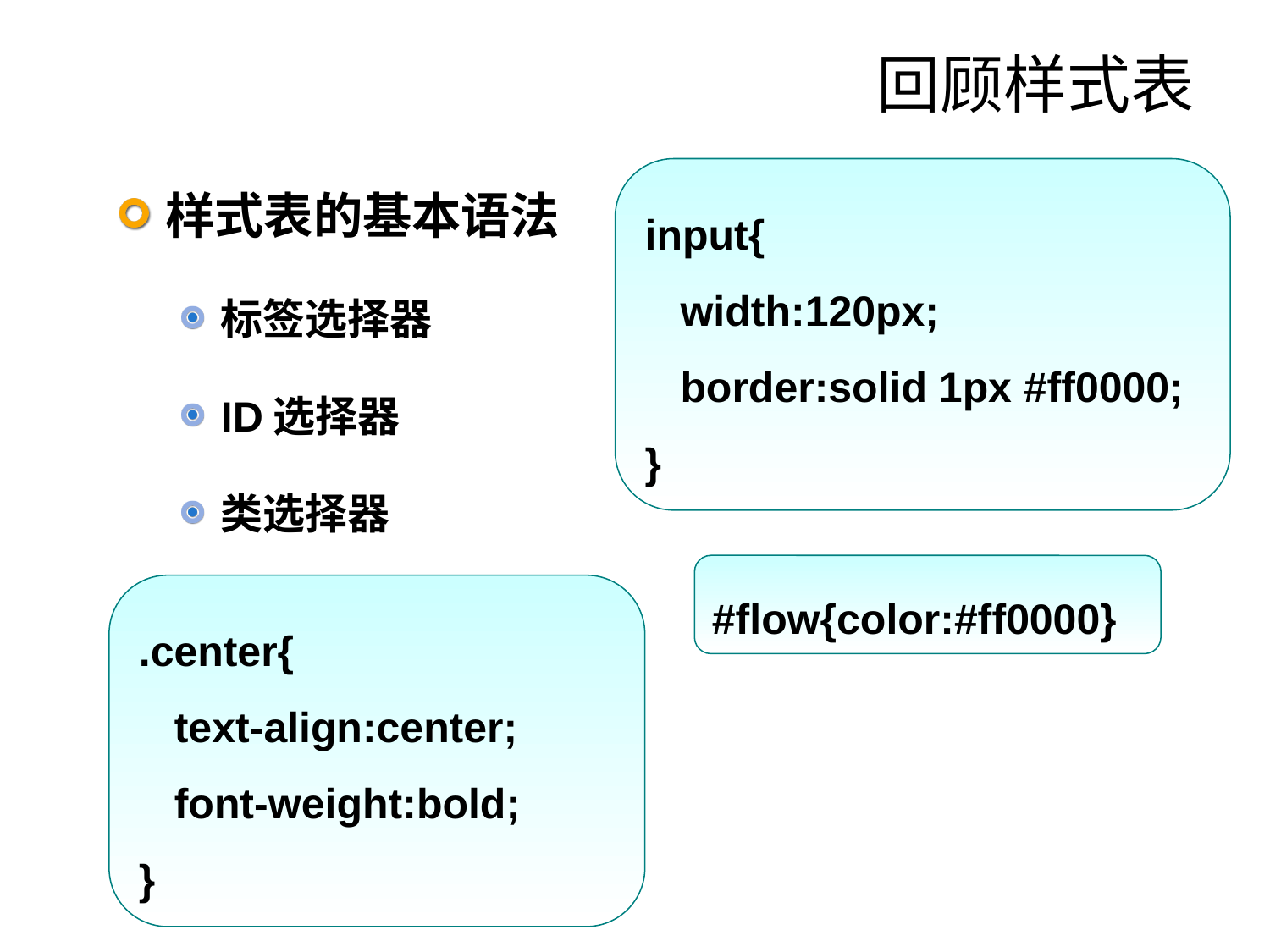

# 回顾样式表
样式表的基本语法
标签选择器
ID选择器
类选择器
input{
   width:120px;
   border:solid 1px #ff0000;
}
#flow{color:#ff0000}
.center{
   text-align:center;
   font-weight:bold;
}